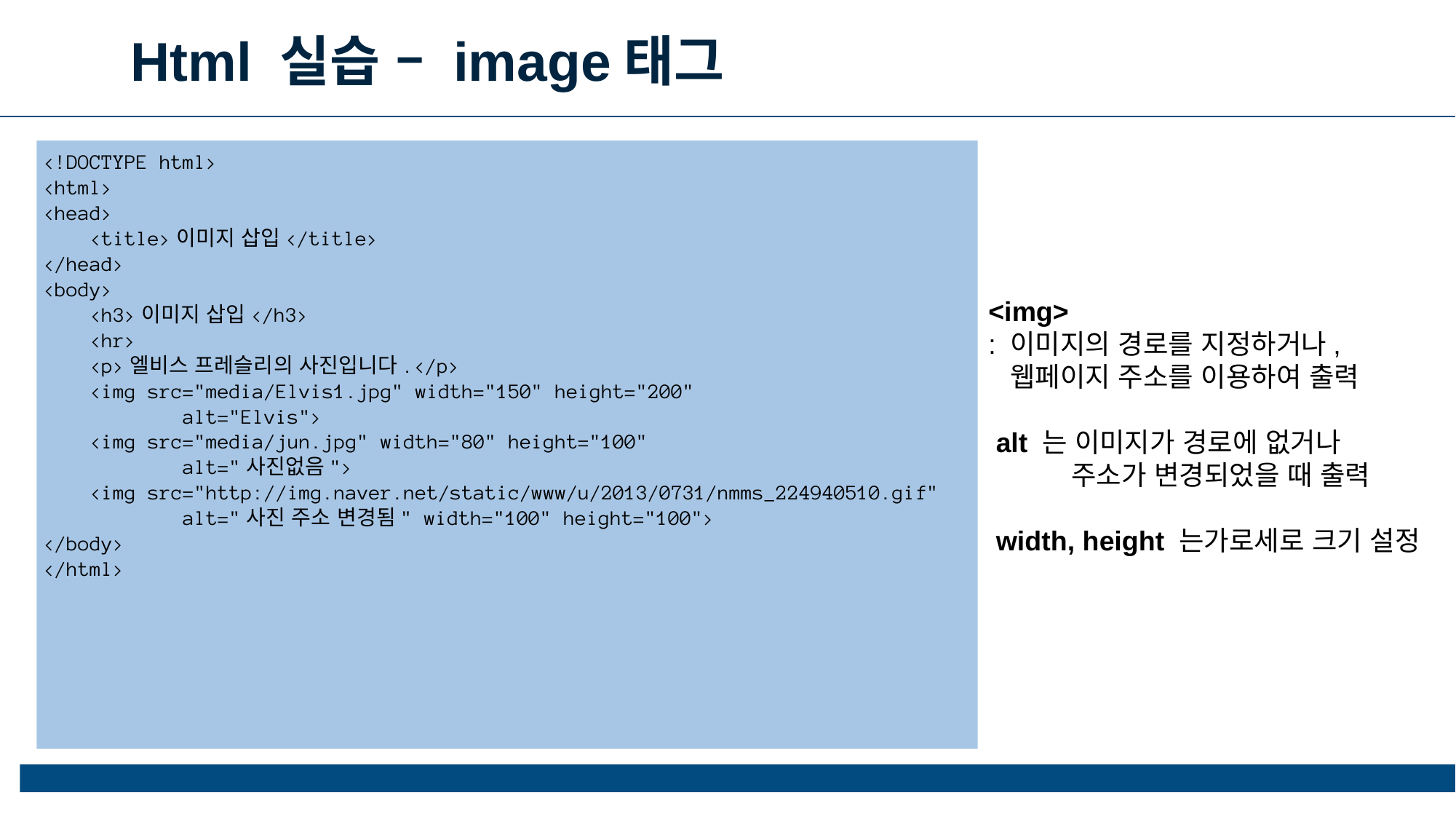

Html 실습 – image태그

<!DOCTYPE html>
<html>
<head>
    <title>이미지 삽입</title>
</head>
<body>
    <h3>이미지 삽입</h3>
    <hr>
    <p>엘비스 프레슬리의 사진입니다.</p>
    <img src="media/Elvis1.jpg" width="150" height="200"
            alt="Elvis">
    <img src="media/jun.jpg" width="80" height="100"
            alt="사진없음">
    <img src="http://img.naver.net/static/www/u/2013/0731/nmms_224940510.gif"
            alt="사진 주소 변경됨" width="100" height="100">
</body>
</html>
<img>
: 이미지의 경로를 지정하거나,
  웹페이지 주소를 이용하여 출력

 alt 는 이미지가 경로에 없거나
          주소가 변경되었을 때 출력

 width, height 는가로세로 크기 설정